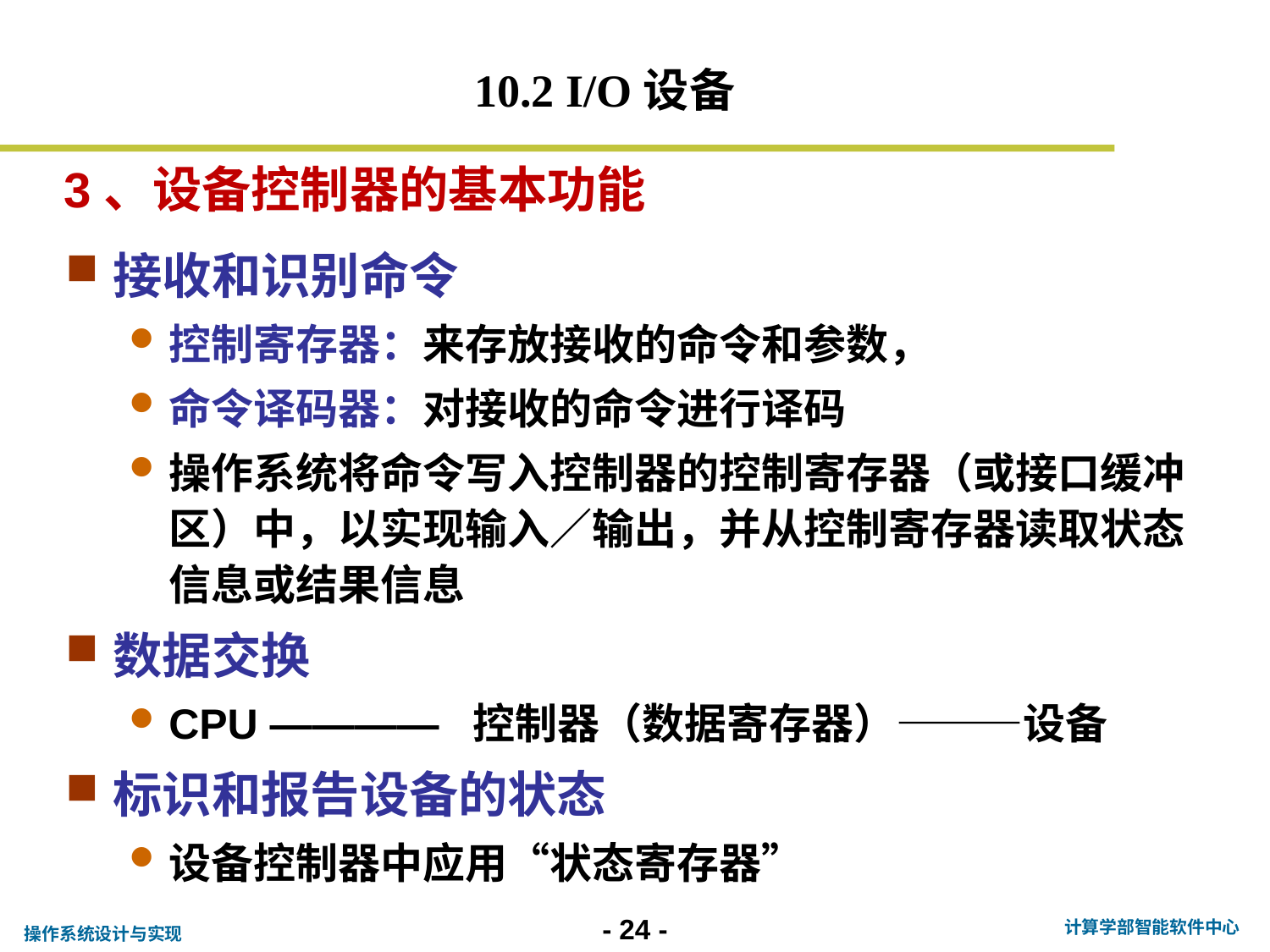

10.2 I/O设备
3、设备控制器的基本功能
接收和识别命令
控制寄存器：来存放接收的命令和参数，
命令译码器：对接收的命令进行译码
操作系统将命令写入控制器的控制寄存器（或接口缓冲区）中，以实现输入／输出，并从控制寄存器读取状态信息或结果信息
数据交换
CPU ————  控制器（数据寄存器）———设备
标识和报告设备的状态
设备控制器中应用“状态寄存器”